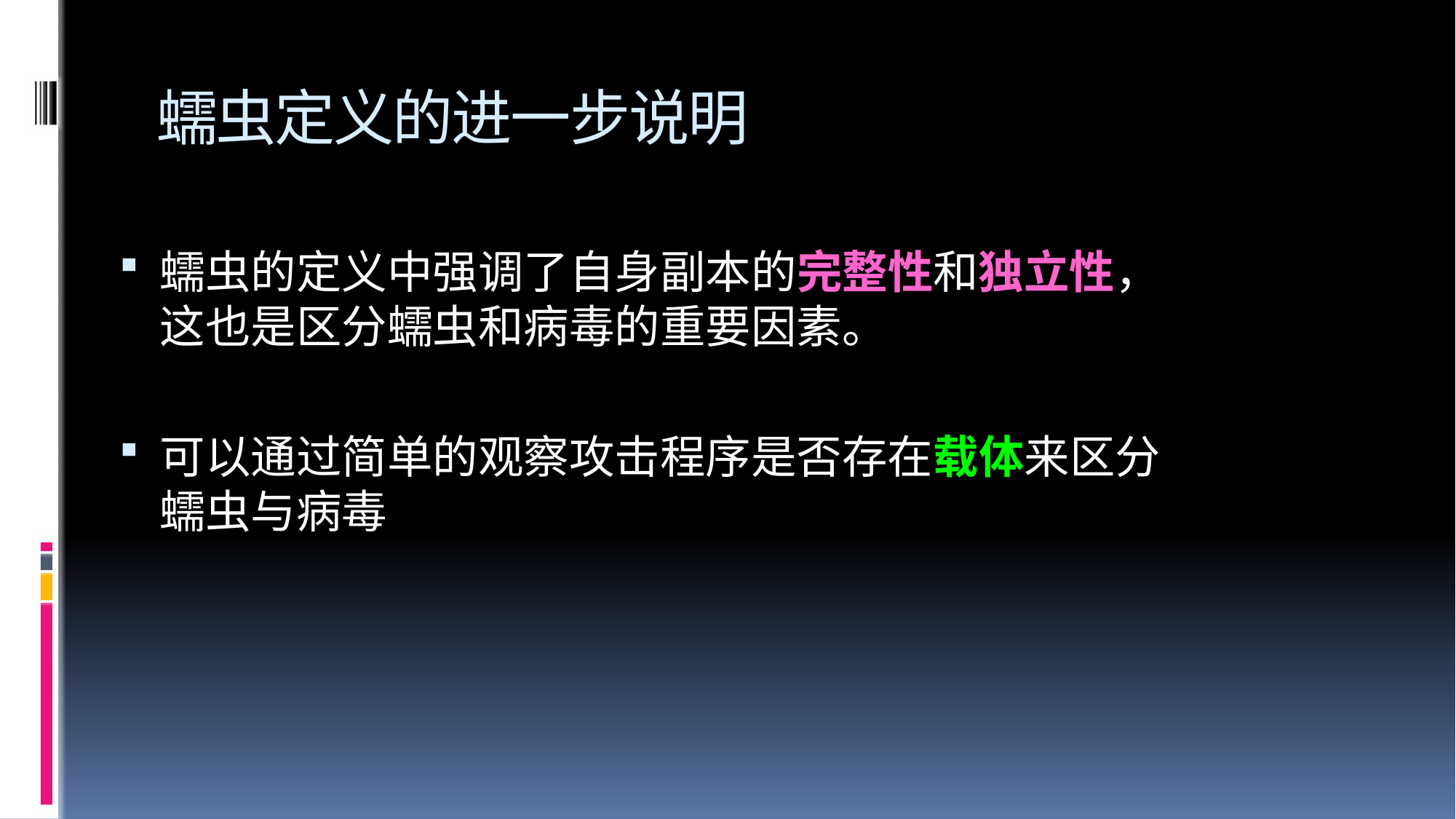

# 蠕虫定义的进一步说明
蠕虫的定义中强调了自身副本的完整性和独立性，这也是区分蠕虫和病毒的重要因素。

可以通过简单的观察攻击程序是否存在载体来区分蠕虫与病毒